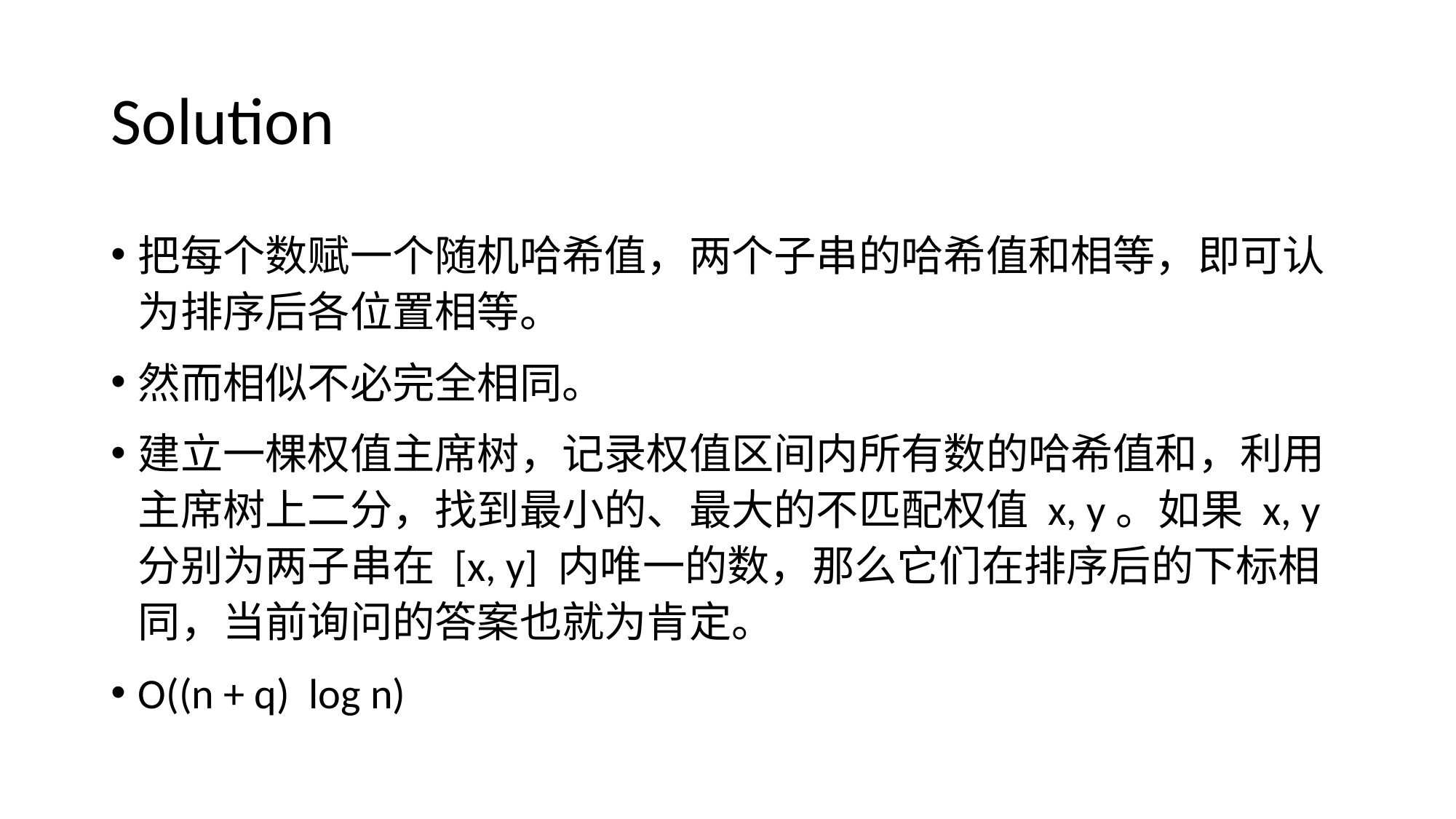

# Solution
把每个数赋一个随机哈希值，两个子串的哈希值和相等，即可认为排序后各位置相等。
然而相似不必完全相同。
建立一棵权值主席树，记录权值区间内所有数的哈希值和，利用主席树上二分，找到最小的、最大的不匹配权值 x, y。如果 x, y 分别为两子串在 [x, y] 内唯一的数，那么它们在排序后的下标相同，当前询问的答案也就为肯定。
O((n + q)  log n)